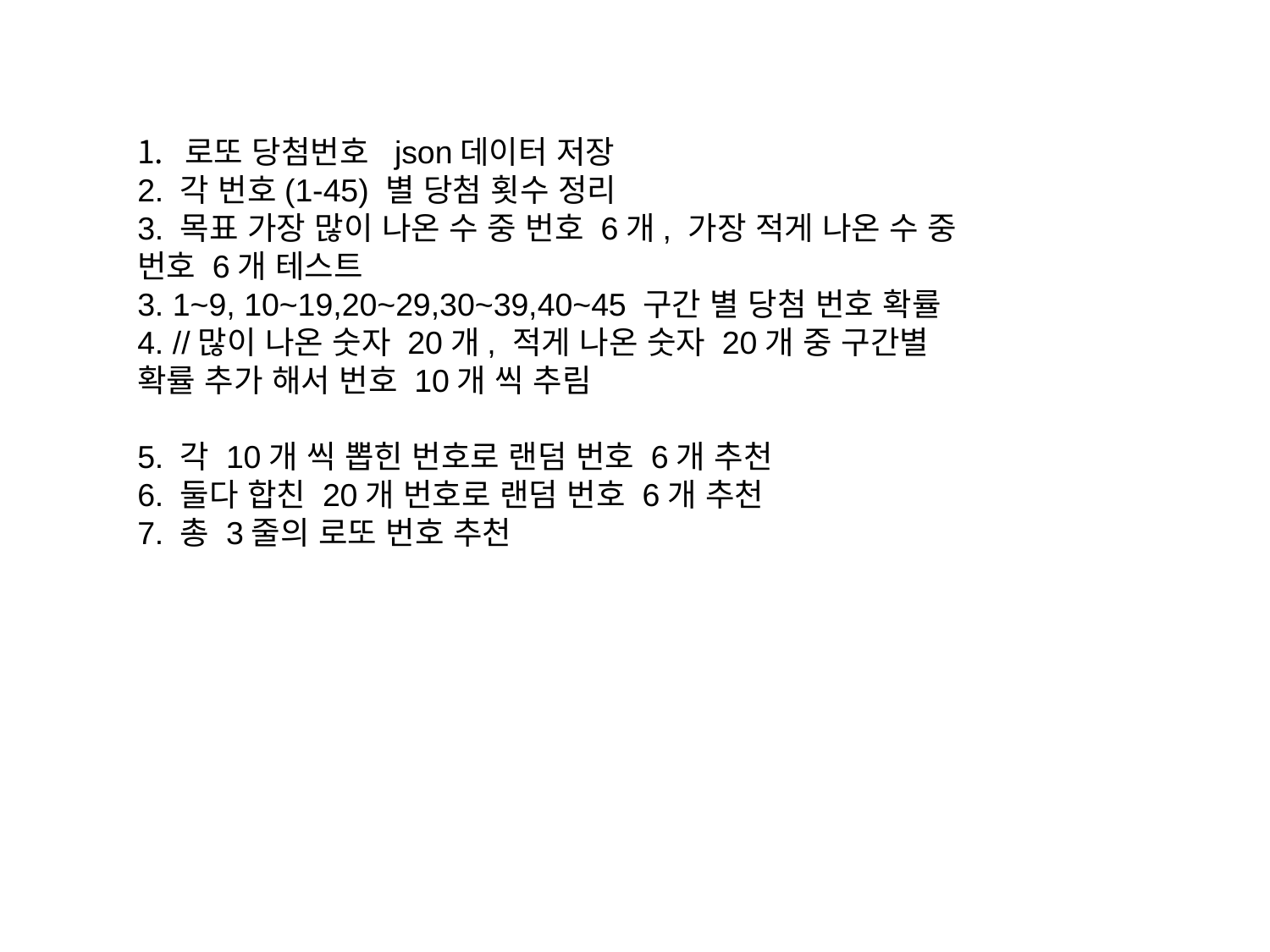

로또 당첨번호  json데이터 저장
2. 각 번호(1-45) 별 당첨 횟수 정리
3. 목표 가장 많이 나온 수 중 번호 6개, 가장 적게 나온 수 중 번호 6개 테스트
3. 1~9, 10~19,20~29,30~39,40~45 구간 별 당첨 번호 확률
4. //많이 나온 숫자 20개, 적게 나온 숫자 20개 중 구간별 확률 추가 해서 번호 10개 씩 추림

5. 각 10개 씩 뽑힌 번호로 랜덤 번호 6개 추천
6. 둘다 합친 20개 번호로 랜덤 번호 6개 추천
7. 총 3줄의 로또 번호 추천